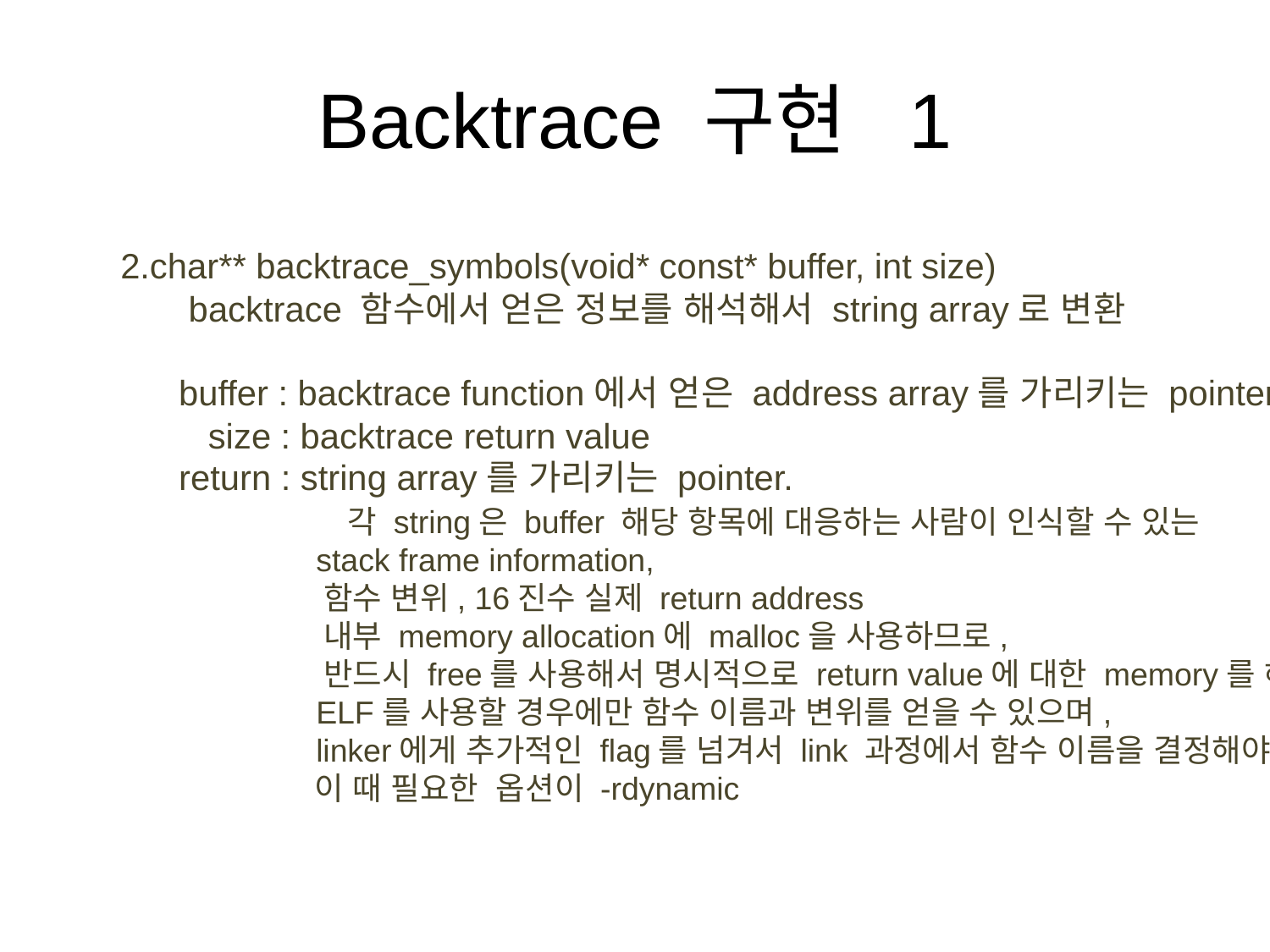

# Backtrace 구현  1
2.char** backtrace_symbols(void* const* buffer, int size)
       backtrace 함수에서 얻은 정보를 해석해서 string array로 변환

      buffer : backtrace function에서 얻은 address array를 가리키는 pointer
         size : backtrace return value
      return : string array를 가리키는 pointer.
                      각 string은 buffer 해당 항목에 대응하는 사람이 인식할 수 있는
                      stack frame information,
                      함수 변위, 16진수 실제 return address
                      내부 memory allocation에 malloc을 사용하므로,
                      반드시 free를 사용해서 명시적으로 return value에 대한 memory를 해제해야 함
                      ELF를 사용할 경우에만 함수 이름과 변위를 얻을 수 있으며,
                      linker에게 추가적인 flag를 넘겨서 link 과정에서 함수 이름을 결정해야 함.
                     이 때 필요한  옵션이 -rdynamic